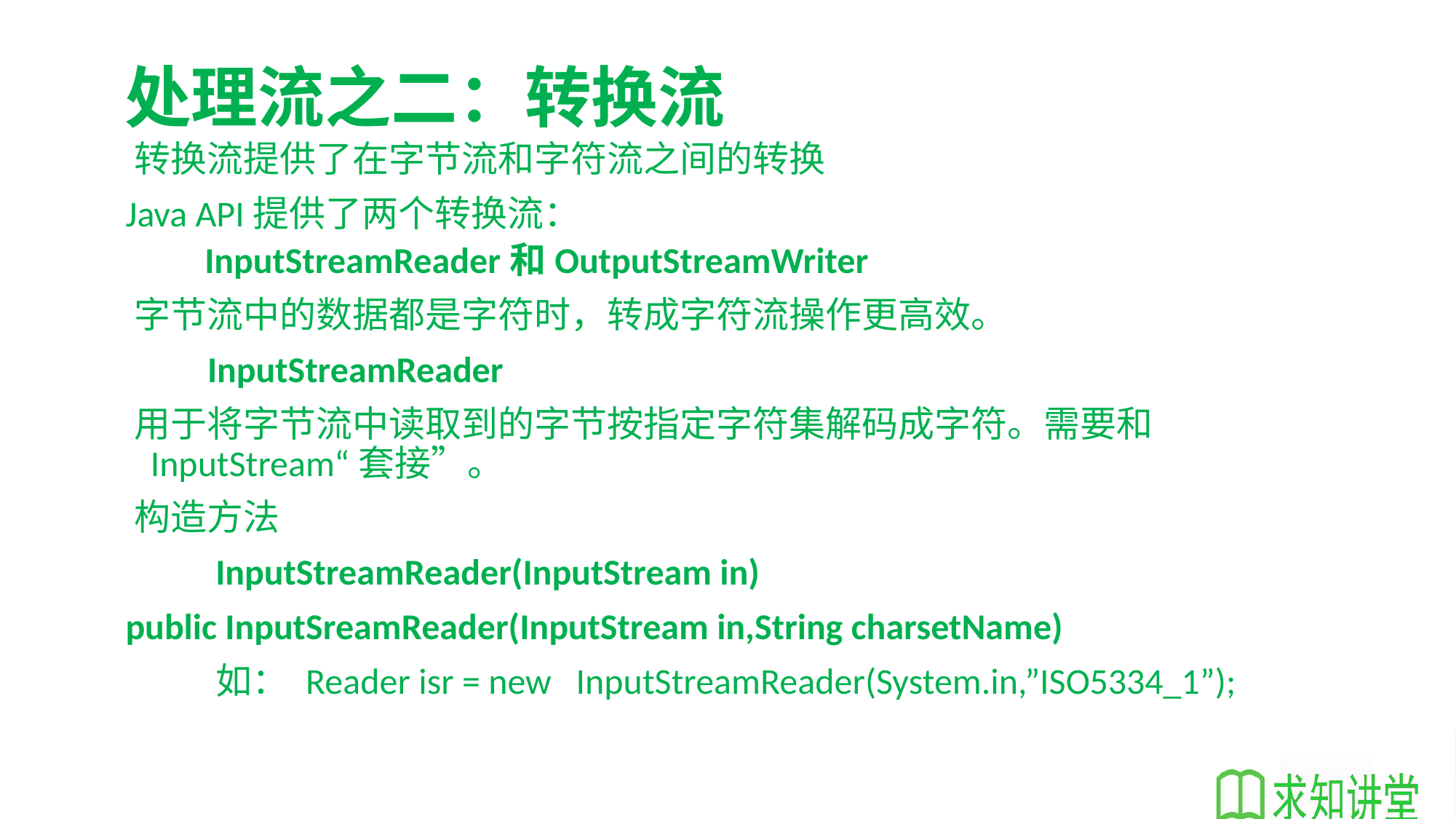

# 处理流之二：转换流
  转换流提供了在字节流和字符流之间的转换
  Java API提供了两个转换流：
     InputStreamReader和OutputStreamWriter
  字节流中的数据都是字符时，转成字符流操作更高效。
            InputStreamReader
  用于将字节流中读取到的字节按指定字符集解码成字符。需要和                            InputStream“套接”。
  构造方法
             InputStreamReader(InputStream in)
  public InputSreamReader(InputStream in,String charsetName)
            如： Reader isr = new   InputStreamReader(System.in,”ISO5334_1”);